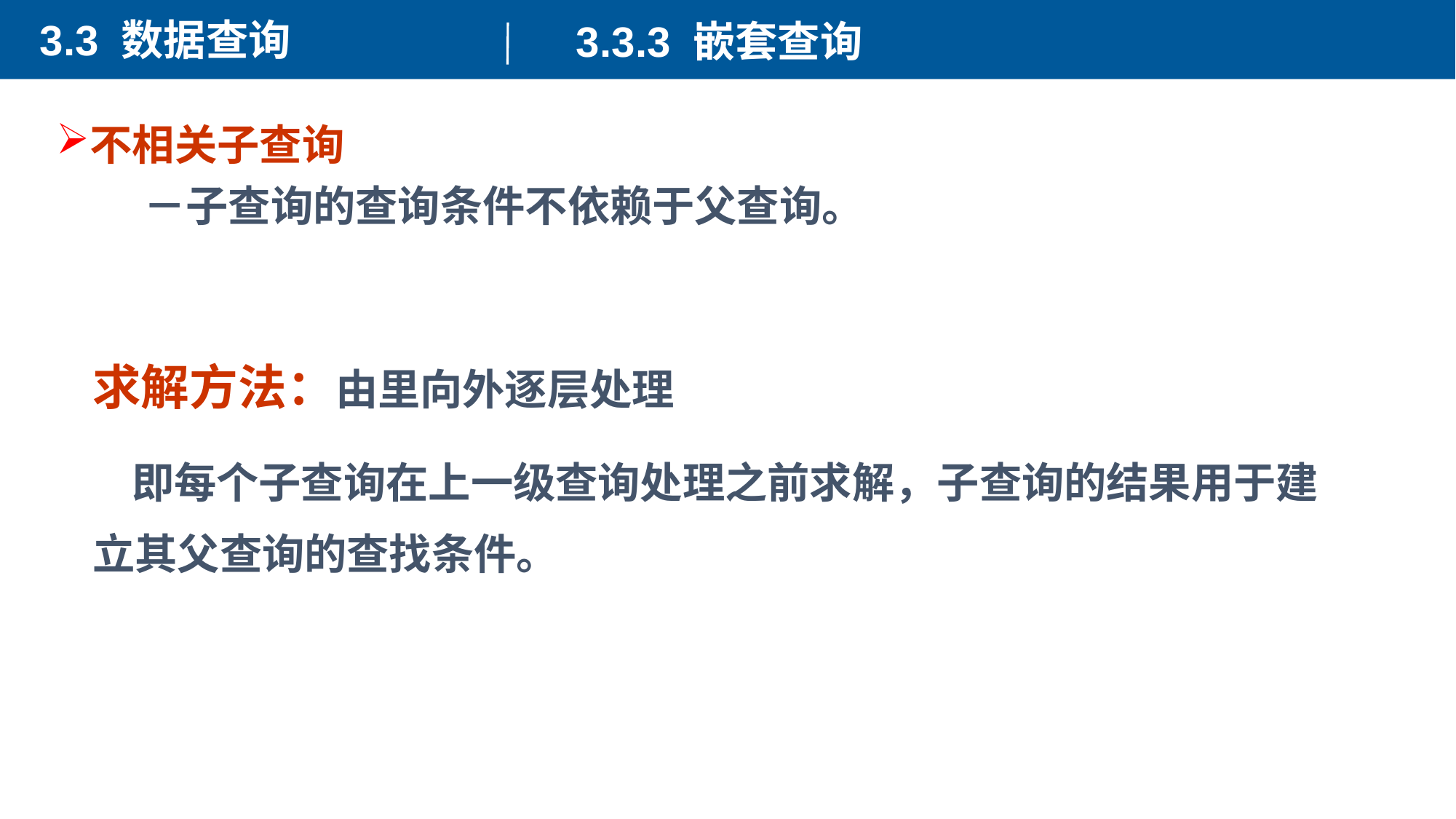

3.3 数据查询
3.3.3 嵌套查询
不相关子查询
        －子查询的查询条件不依赖于父查询。
求解方法：由里向外逐层处理
   即每个子查询在上一级查询处理之前求解，子查询的结果用于建立其父查询的查找条件。